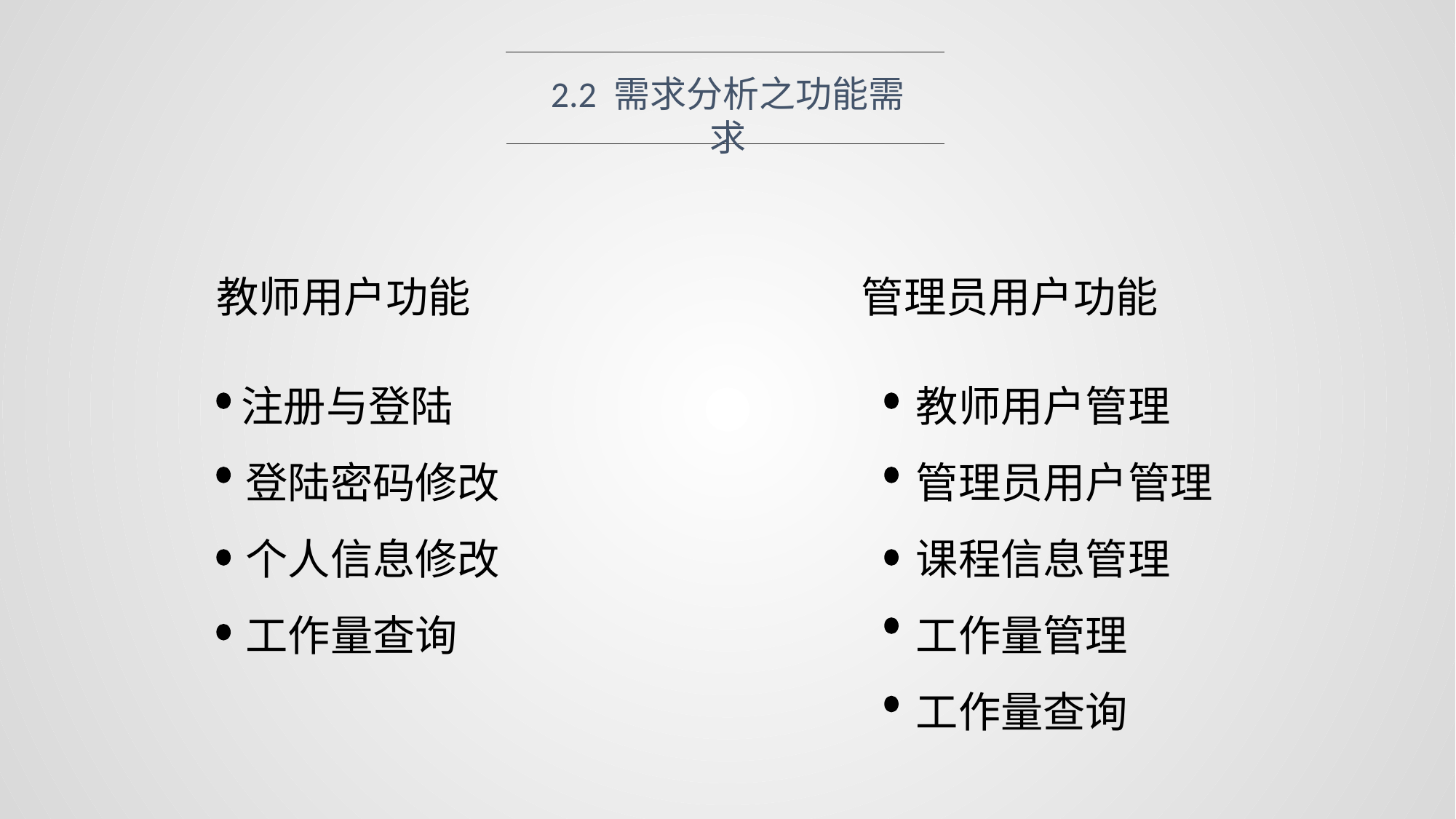

2.2 需求分析之功能需求

  教师用户功能

      注册与登陆
    登陆密码修改
    个人信息修改
    工作量查询

管理员用户功能

教师用户管理
管理员用户管理
课程信息管理
工作量管理
工作量查询